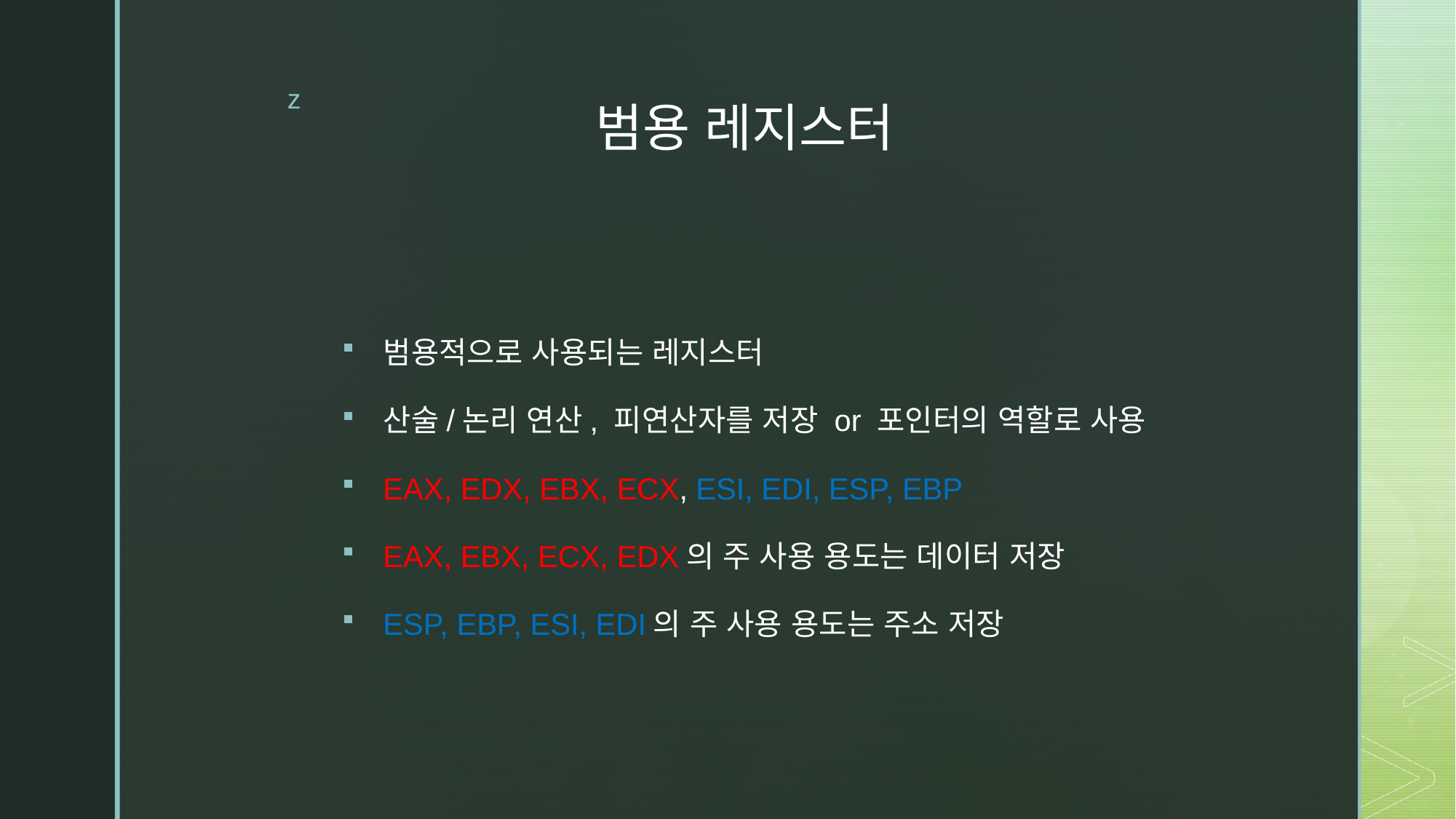

# 범용 레지스터
범용적으로 사용되는 레지스터
산술/논리 연산, 피연산자를 저장 or 포인터의 역할로 사용
EAX, EDX, EBX, ECX, ESI, EDI, ESP, EBP
EAX, EBX, ECX, EDX의 주 사용 용도는 데이터 저장
ESP, EBP, ESI, EDI의 주 사용 용도는 주소 저장